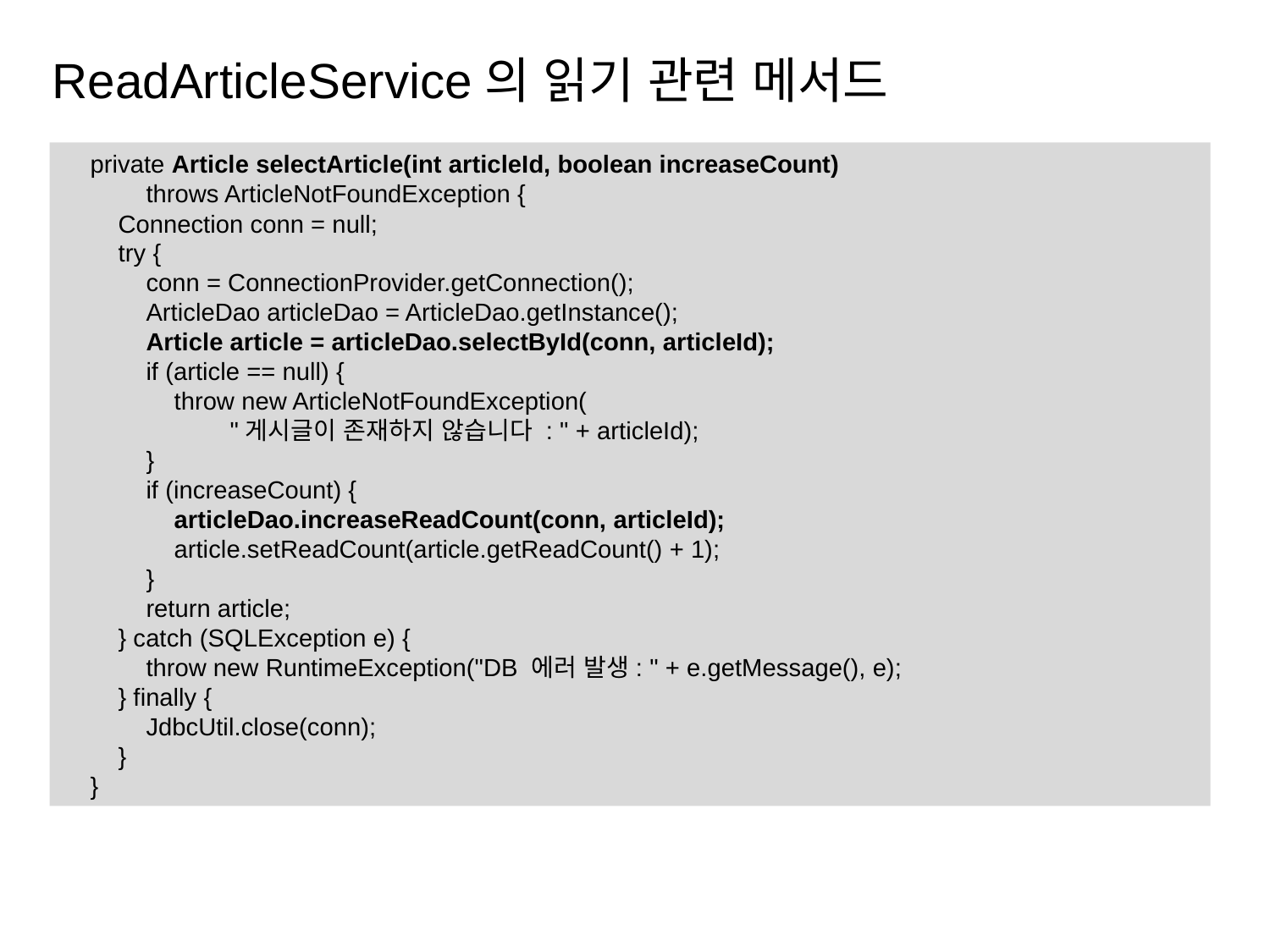

# ReadArticleService의 읽기 관련 메서드
    private Article selectArticle(int articleId, boolean increaseCount)
            throws ArticleNotFoundException {
        Connection conn = null;
        try {
            conn = ConnectionProvider.getConnection();
            ArticleDao articleDao = ArticleDao.getInstance();
            Article article = articleDao.selectById(conn, articleId);
            if (article == null) {
                throw new ArticleNotFoundException(
                        "게시글이 존재하지 않습니다 : " + articleId);
            }
            if (increaseCount) {
                articleDao.increaseReadCount(conn, articleId);
                article.setReadCount(article.getReadCount() + 1);
            }
            return article;
        } catch (SQLException e) {
            throw new RuntimeException("DB 에러 발생: " + e.getMessage(), e);
        } finally {
            JdbcUtil.close(conn);
        }
    }